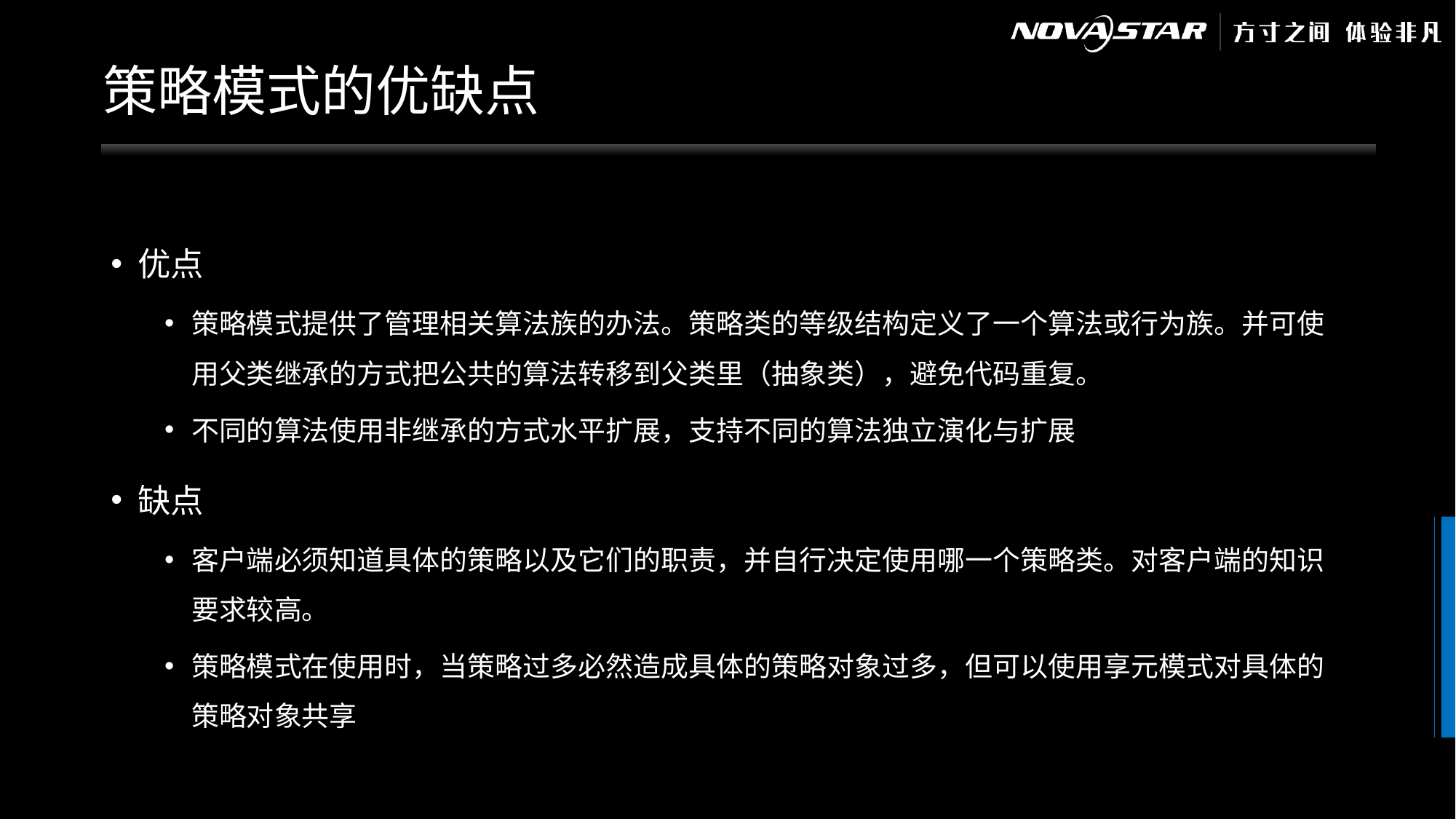

# 策略模式的优缺点

优点
策略模式提供了管理相关算法族的办法。策略类的等级结构定义了一个算法或行为族。并可使用父类继承的方式把公共的算法转移到父类里（抽象类），避免代码重复。
不同的算法使用非继承的方式水平扩展，支持不同的算法独立演化与扩展
缺点
客户端必须知道具体的策略以及它们的职责，并自行决定使用哪一个策略类。对客户端的知识要求较高。
策略模式在使用时，当策略过多必然造成具体的策略对象过多，但可以使用享元模式对具体的策略对象共享